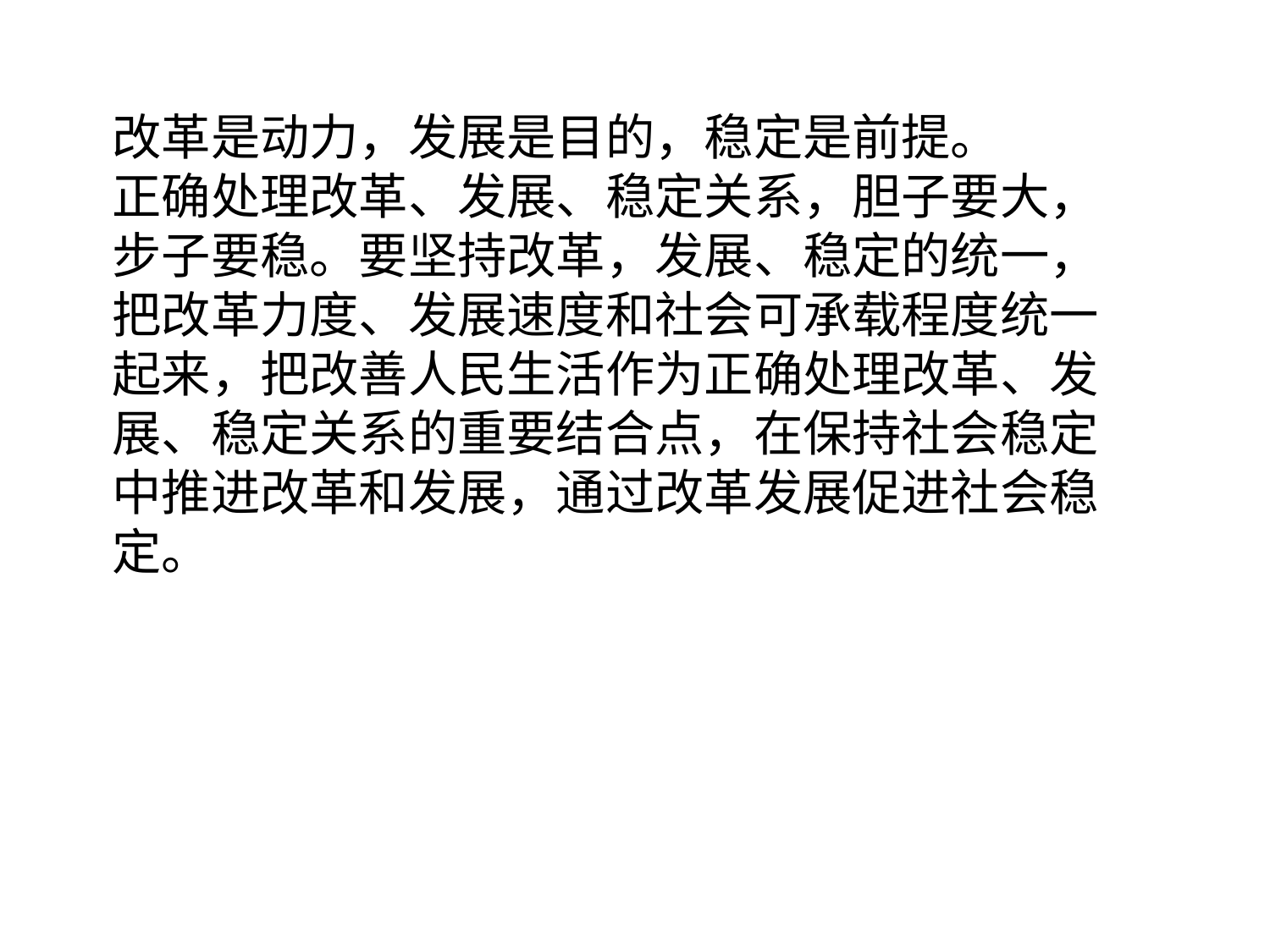

改革是动力，发展是目的，稳定是前提。
正确处理改革、发展、稳定关系，胆子要大，步子要稳。要坚持改革，发展、稳定的统一，把改革力度、发展速度和社会可承载程度统一起来，把改善人民生活作为正确处理改革、发展、稳定关系的重要结合点，在保持社会稳定中推进改革和发展，通过改革发展促进社会稳定。